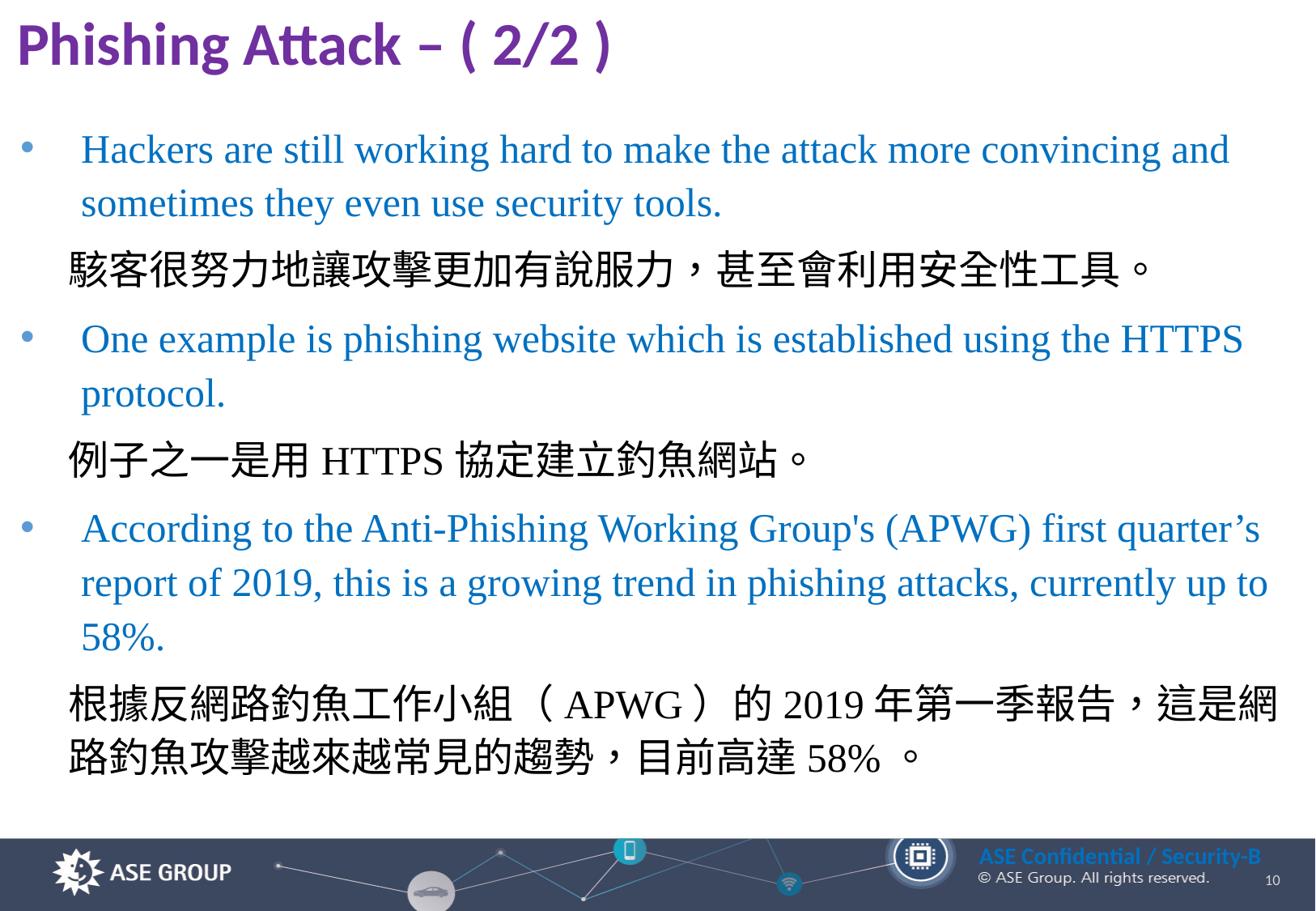

# Phishing Attack – ( 2/2 )
Hackers are still working hard to make the attack more convincing and  sometimes they even use security tools.
駭客很努力地讓攻擊更加有說服力，甚至會利用安全性工具。
One example is phishing website which is established using the HTTPS protocol.
例子之一是用HTTPS協定建立釣魚網站。
According to the Anti-Phishing Working Group's (APWG) first quarter’s report of 2019, this is a growing trend in phishing attacks, currently up to 58%.
根據反網路釣魚工作小組（APWG）的2019年第一季報告，這是網路釣魚攻擊越來越常見的趨勢，目前高達58%。